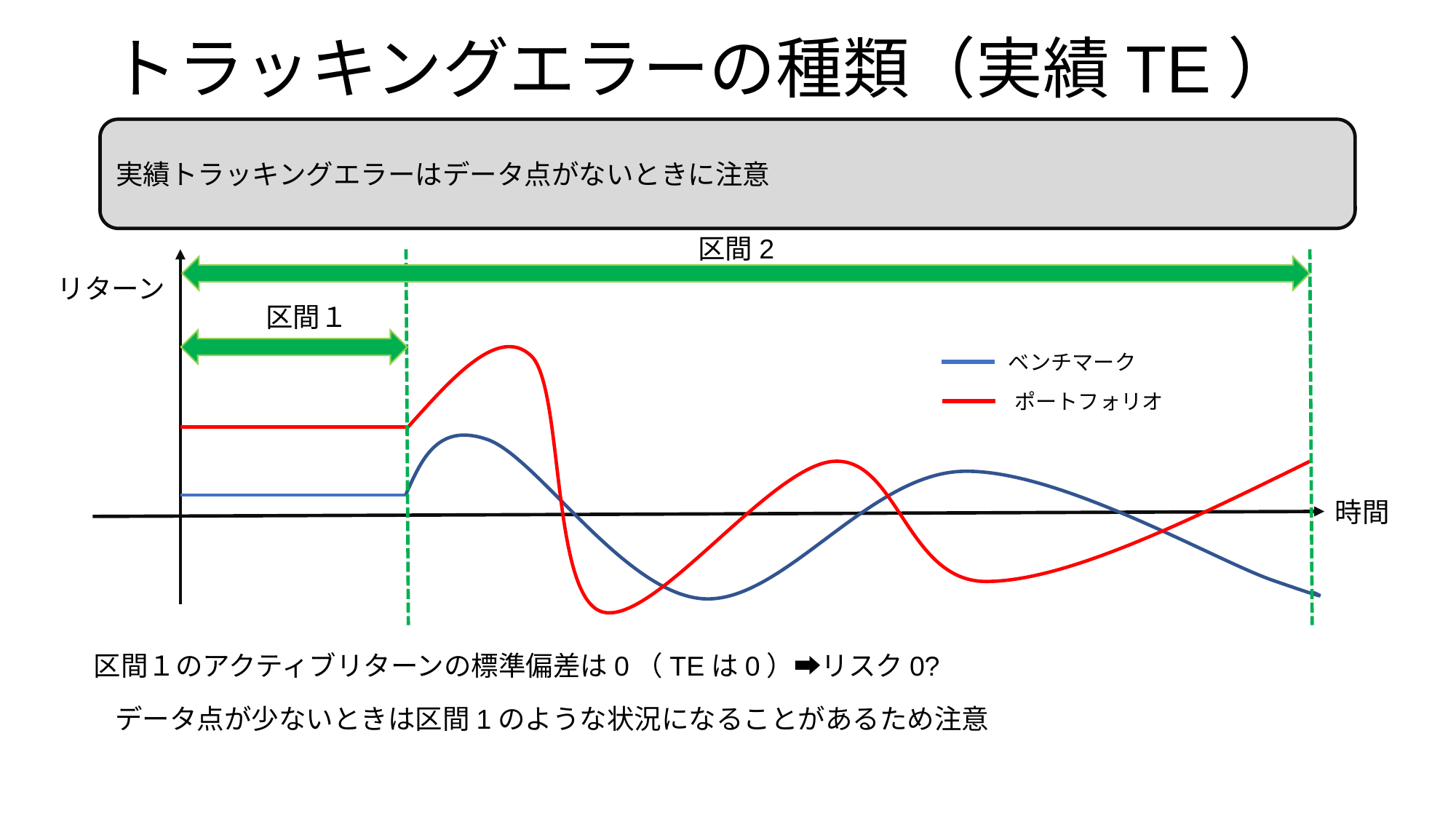

# トラッキングエラーの種類（実績TE）
実績トラッキングエラーはデータ点がないときに注意
区間2

リターン
区間１

ベンチマーク

ポートフォリオ

時間
区間１のアクティブリターンの標準偏差は0（TEは0）➡リスク0?
データ点が少ないときは区間1のような状況になることがあるため注意